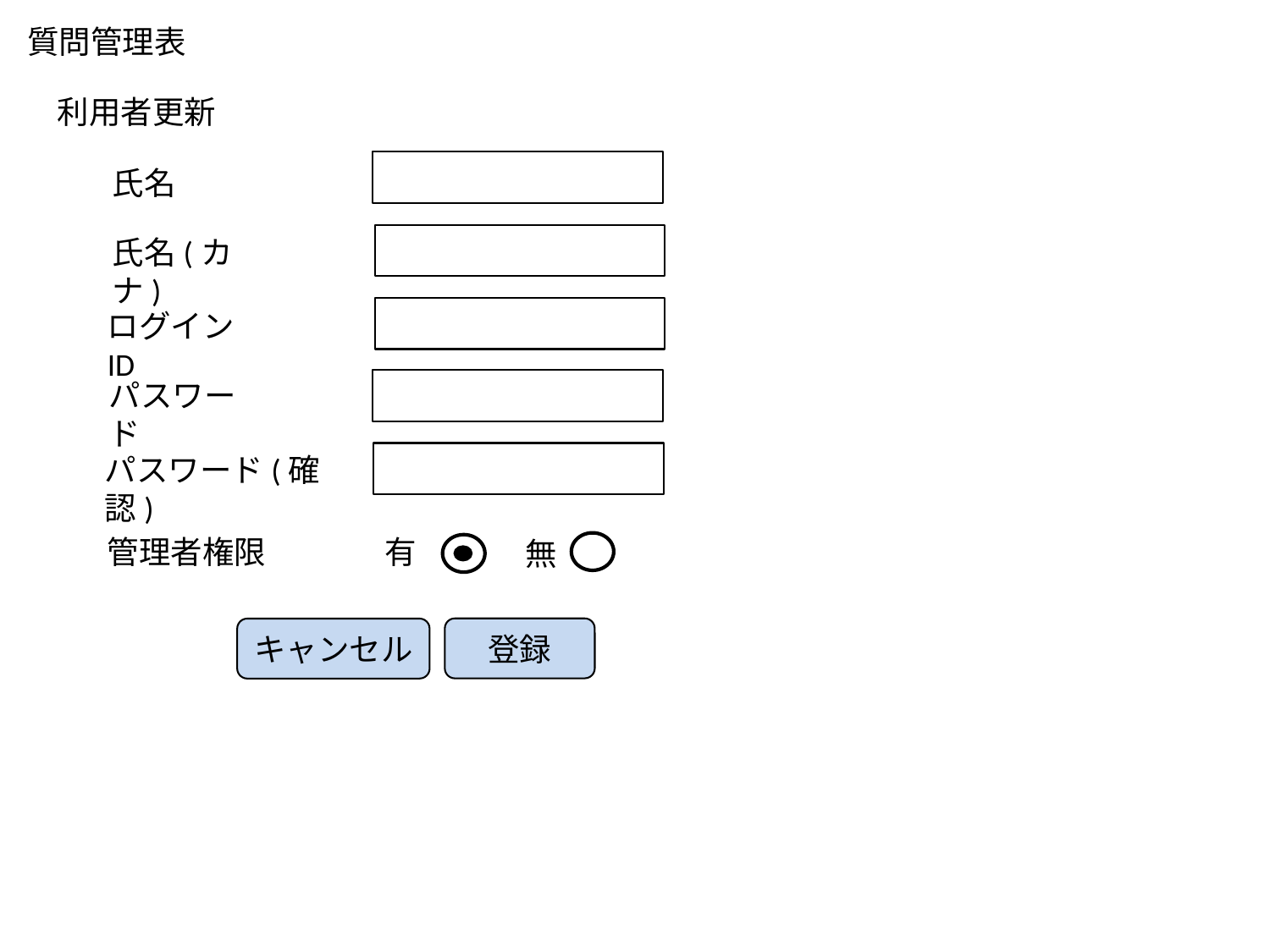

質問管理表
利用者更新

氏名

氏名(カナ)

ログインID
パスワード

パスワード(確認)
管理者権限
有
無

登録
キャンセル